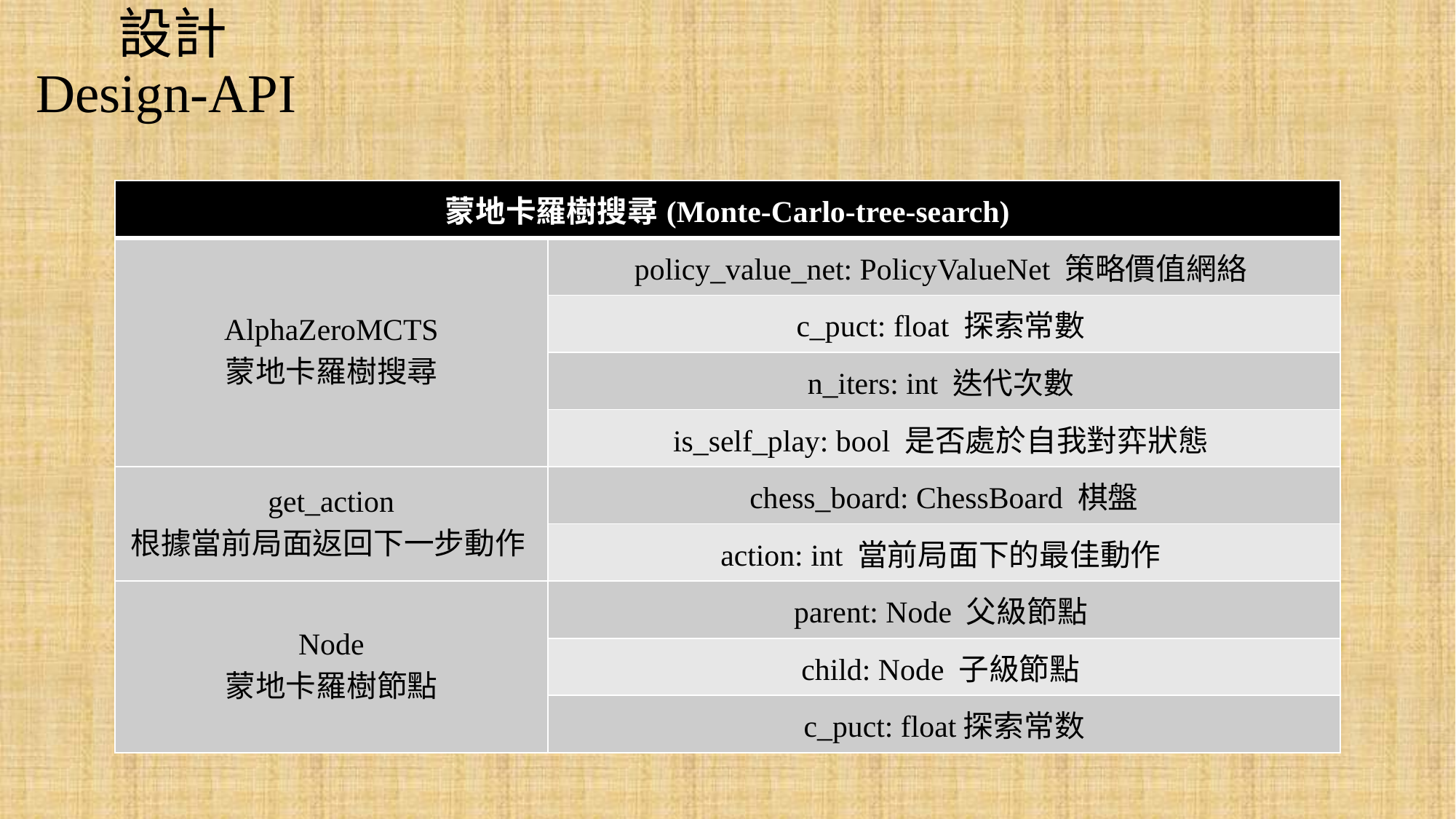

# 設計 Design-API
| 蒙地卡羅樹搜尋(Monte-Carlo-tree-search) |  |
| --- | --- |
| AlphaZeroMCTS 蒙地卡羅樹搜尋 | policy\_value\_net: PolicyValueNet 策略價值網絡 |
|  | c\_puct: float 探索常數 |
|  | n\_iters: int 迭代次數 |
|  | is\_self\_play: bool 是否處於自我對弈狀態 |
| get\_action 根據當前局面返回下一步動作 | chess\_board: ChessBoard 棋盤 |
|  | action: int 當前局面下的最佳動作 |
| Node 蒙地卡羅樹節點 | parent: Node 父級節點 |
|  | child: Node 子級節點 |
|  | c\_puct: float探索常数 |